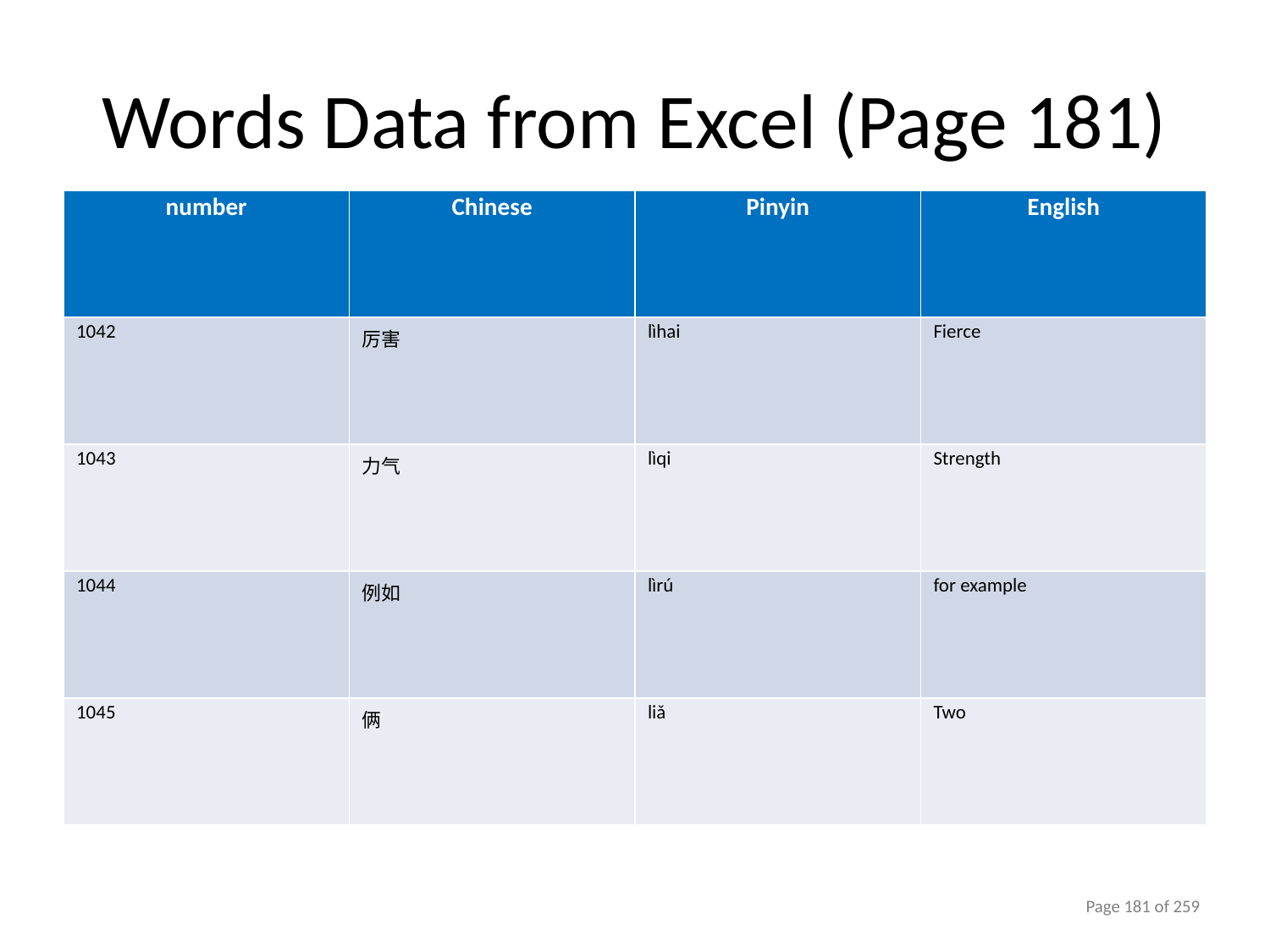

# Words Data from Excel (Page 181)
| number | Chinese | Pinyin | English |
| --- | --- | --- | --- |
| 1042 | 厉害 | lìhai | Fierce |
| 1043 | 力气 | lìqi | Strength |
| 1044 | 例如 | lìrú | for example |
| 1045 | 俩 | liǎ | Two |

Page 181 of 259